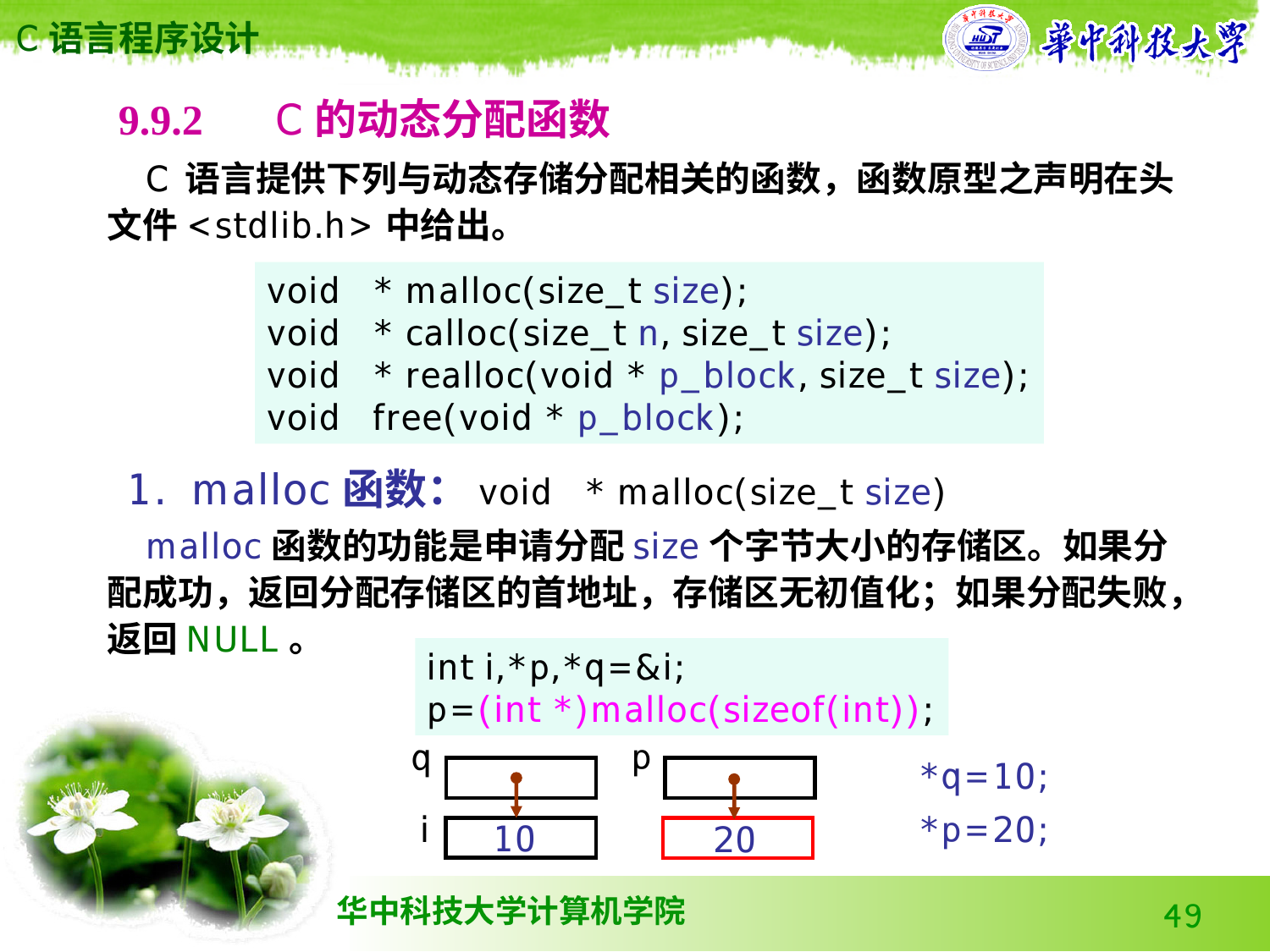

9.9.2 　C的动态分配函数
    C 语言提供下列与动态存储分配相关的函数，函数原型之声明在头文件<stdlib.h>中给出。
void   * malloc(size_t size);
void   * calloc(size_t n, size_t size);
void   * realloc(void * p_block, size_t size);
void   free(void * p_block);
1.  malloc函数：void   * malloc(size_t size)
    malloc函数的功能是申请分配size个字节大小的存储区。如果分配成功，返回分配存储区的首地址，存储区无初值化；如果分配失败，返回NULL。
int i,*p,*q=&i;
p=(int *)malloc(sizeof(int));
p

q

i

*q=10;
*p=20;
10
20
49